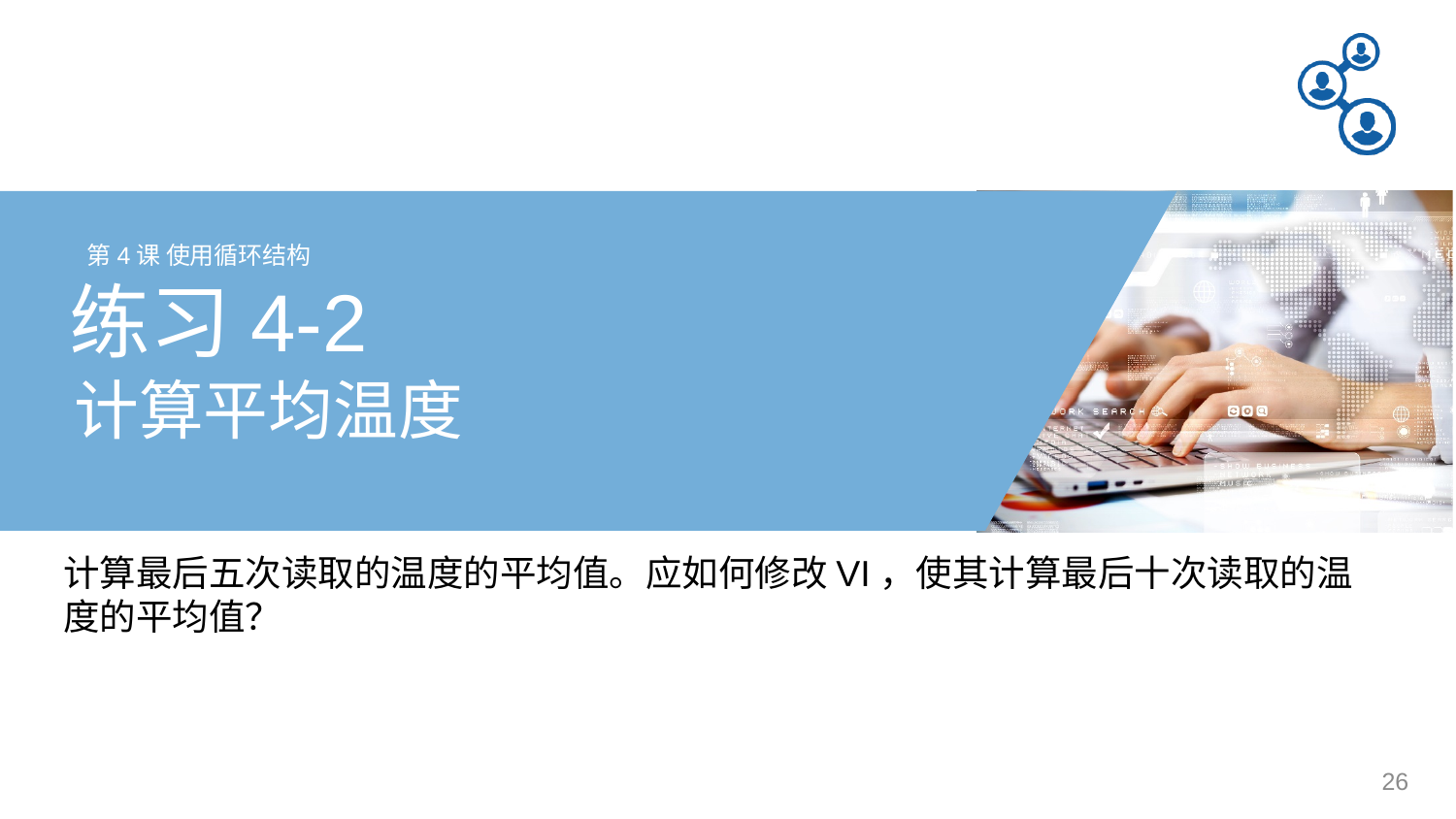

练习4-2
计算平均温度

计算最后五次读取的温度的平均值。应如何修改VI，使其计算最后十次读取的温度的平均值？

26